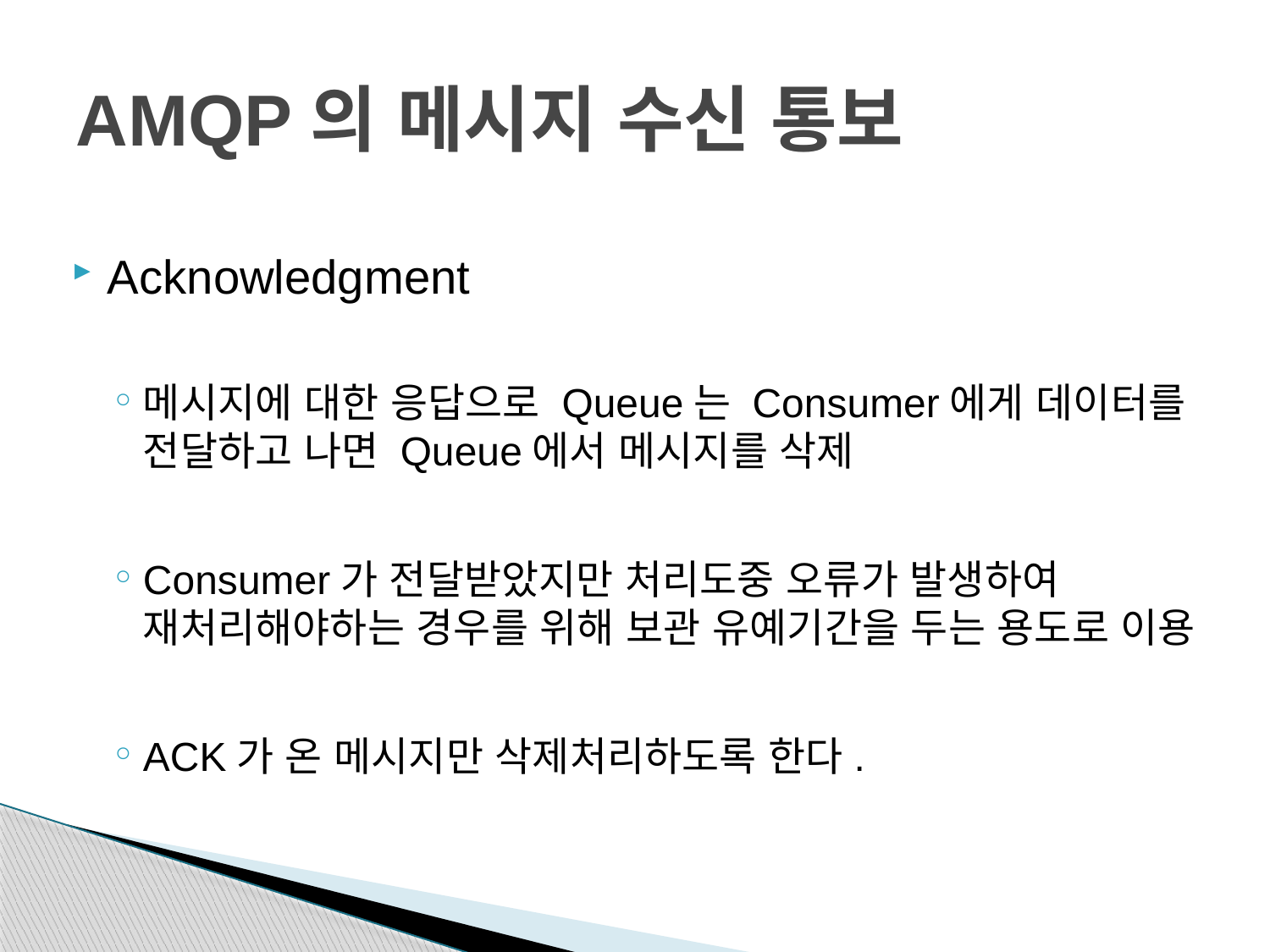

# AMQP의 메시지 수신 통보

Acknowledgment

메시지에 대한 응답으로 Queue는 Consumer에게 데이터를 전달하고 나면 Queue에서 메시지를 삭제

Consumer가 전달받았지만 처리도중 오류가 발생하여 재처리해야하는 경우를 위해 보관 유예기간을 두는 용도로 이용

ACK가 온 메시지만 삭제처리하도록 한다.